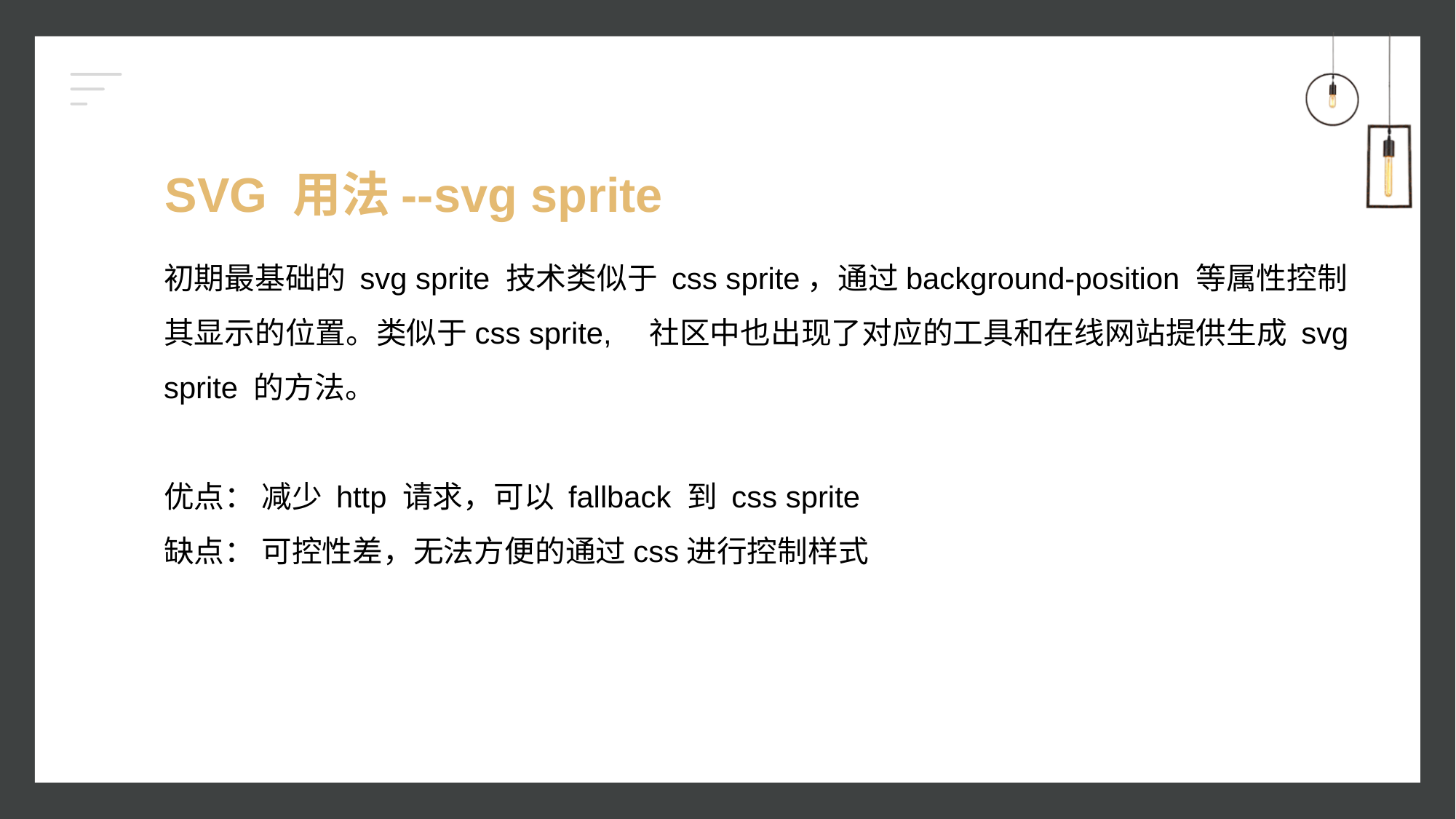

# SVG 用法--svg sprite
初期最基础的 svg sprite 技术类似于 css sprite，通过background-position 等属性控制其显示的位置。类似于css sprite,　社区中也出现了对应的工具和在线网站提供生成 svg sprite 的方法。

优点： 减少 http 请求，可以 fallback 到 css sprite
缺点： 可控性差，无法方便的通过css进行控制样式